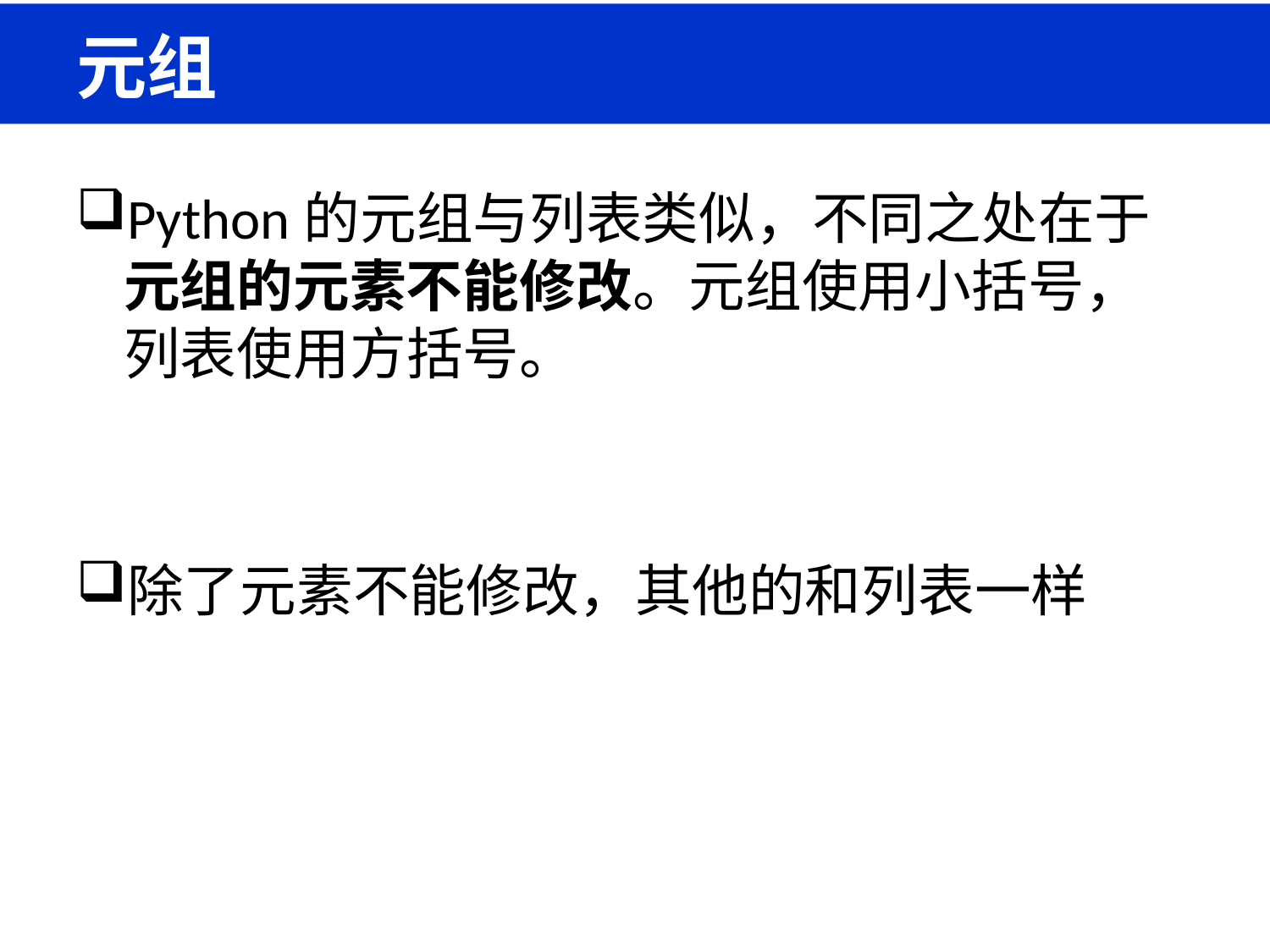

# 元组
Python的元组与列表类似，不同之处在于元组的元素不能修改。元组使用小括号，列表使用方括号。

除了元素不能修改，其他的和列表一样